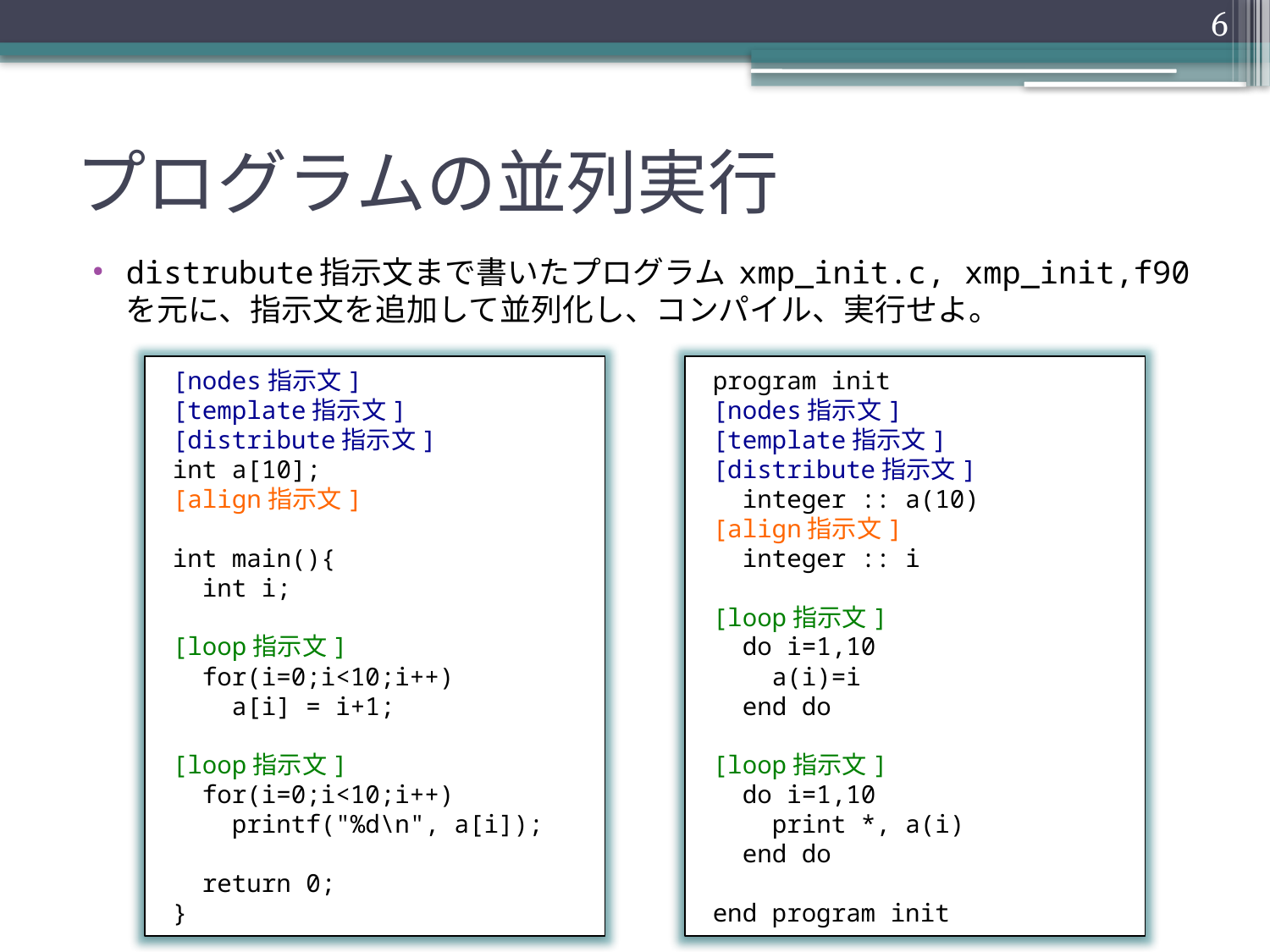

6
# プログラムの並列実行
distrubute指示文まで書いたプログラム xmp_init.c, xmp_init,f90 を元に、指示文を追加して並列化し、コンパイル、実行せよ。
[nodes指示文]
[template指示文]
[distribute指示文]
int a[10];
[align指示文]

int main(){
  int i;

[loop指示文]
  for(i=0;i<10;i++)
    a[i] = i+1;

[loop指示文]
  for(i=0;i<10;i++)
    printf("%d\n", a[i]);

  return 0;
}
program init
[nodes指示文]
[template指示文]
[distribute指示文]
  integer :: a(10)
[align指示文]
  integer :: i

[loop指示文]
  do i=1,10
    a(i)=i
  end do

[loop指示文]
  do i=1,10
    print *, a(i)
  end do

end program init